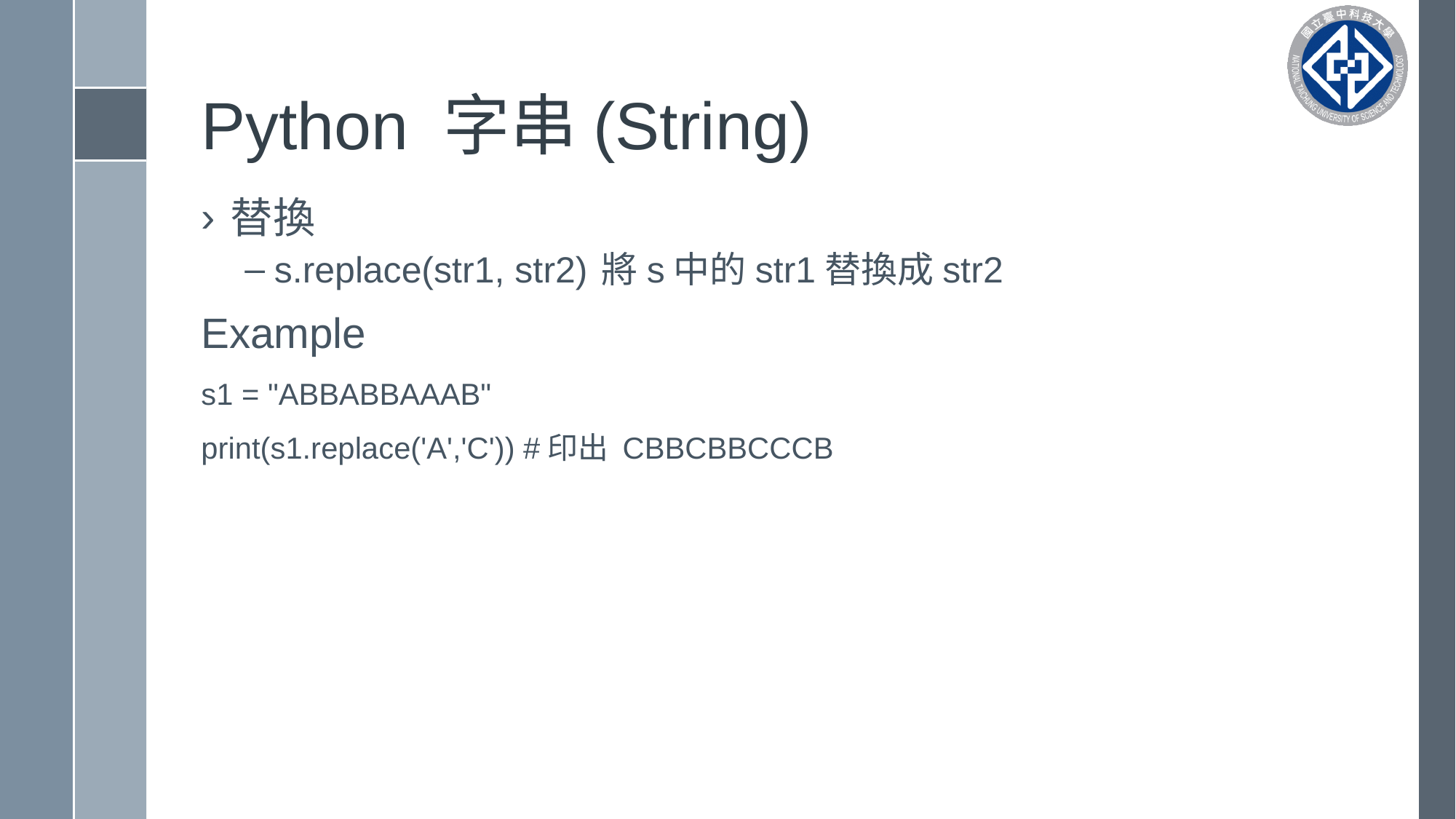

# Python 字串(String)
替換
s.replace(str1, str2)	將s中的str1替換成str2
Example
s1 = "ABBABBAAAB"
print(s1.replace('A','C')) #印出 CBBCBBCCCB